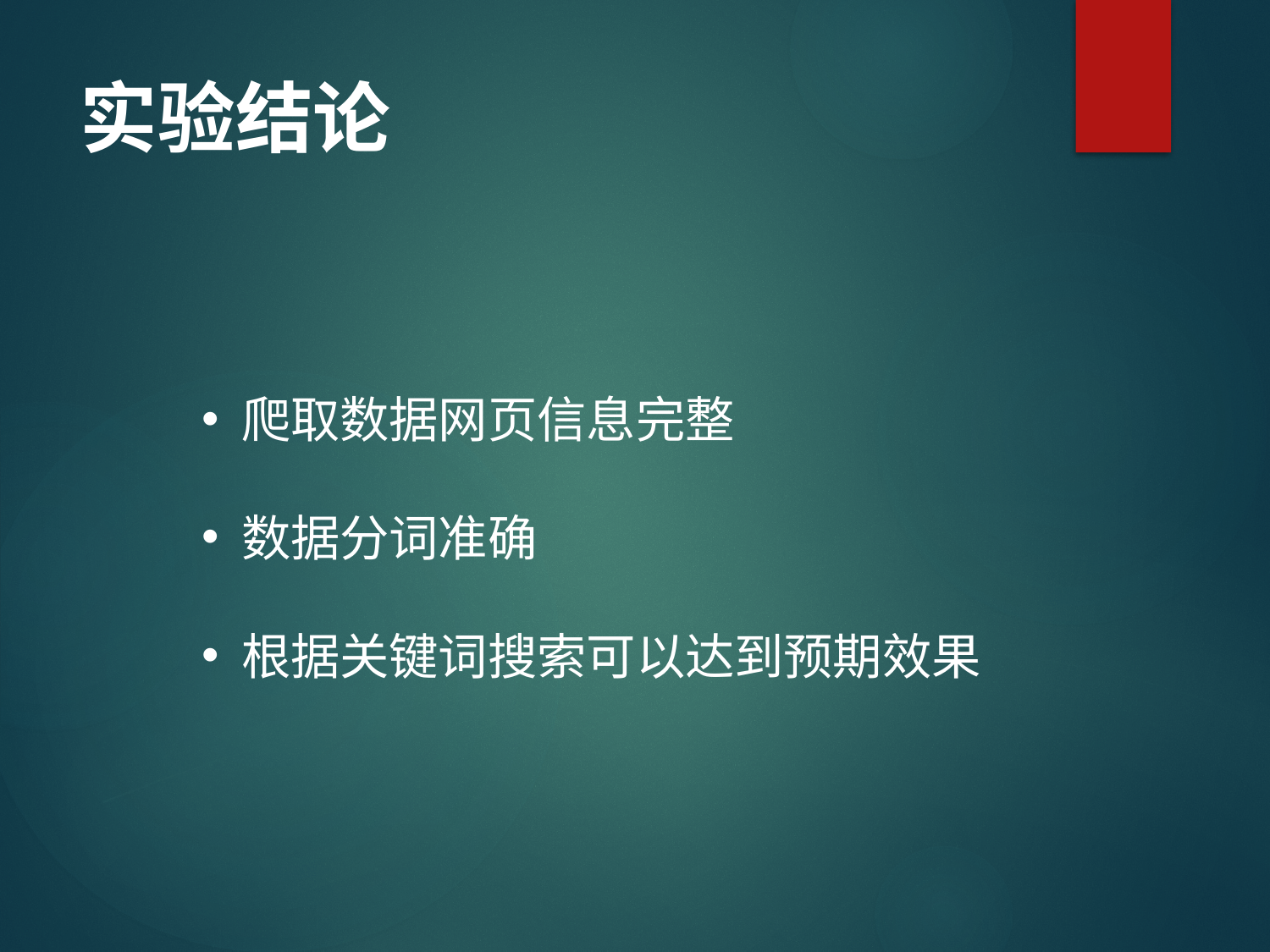

# 实验结论
爬取数据网页信息完整
数据分词准确
根据关键词搜索可以达到预期效果